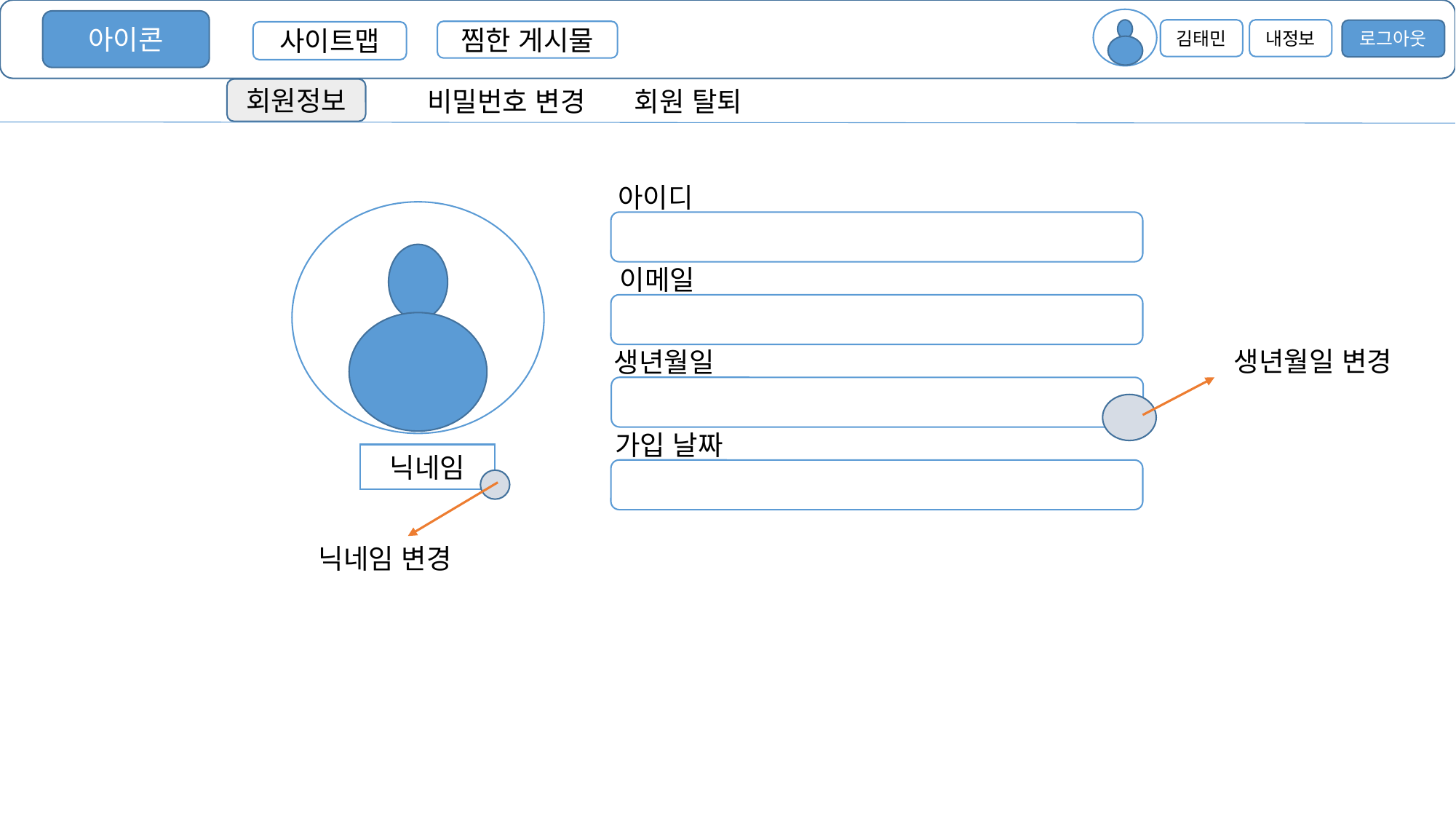

아이콘
김태민
내정보

로그아웃
찜한 게시물
사이트맵

회원정보
비밀번호 변경
회원 탈퇴
아이디

이메일

생년월일 변경
생년월일

가입 날짜
닉네임

닉네임 변경